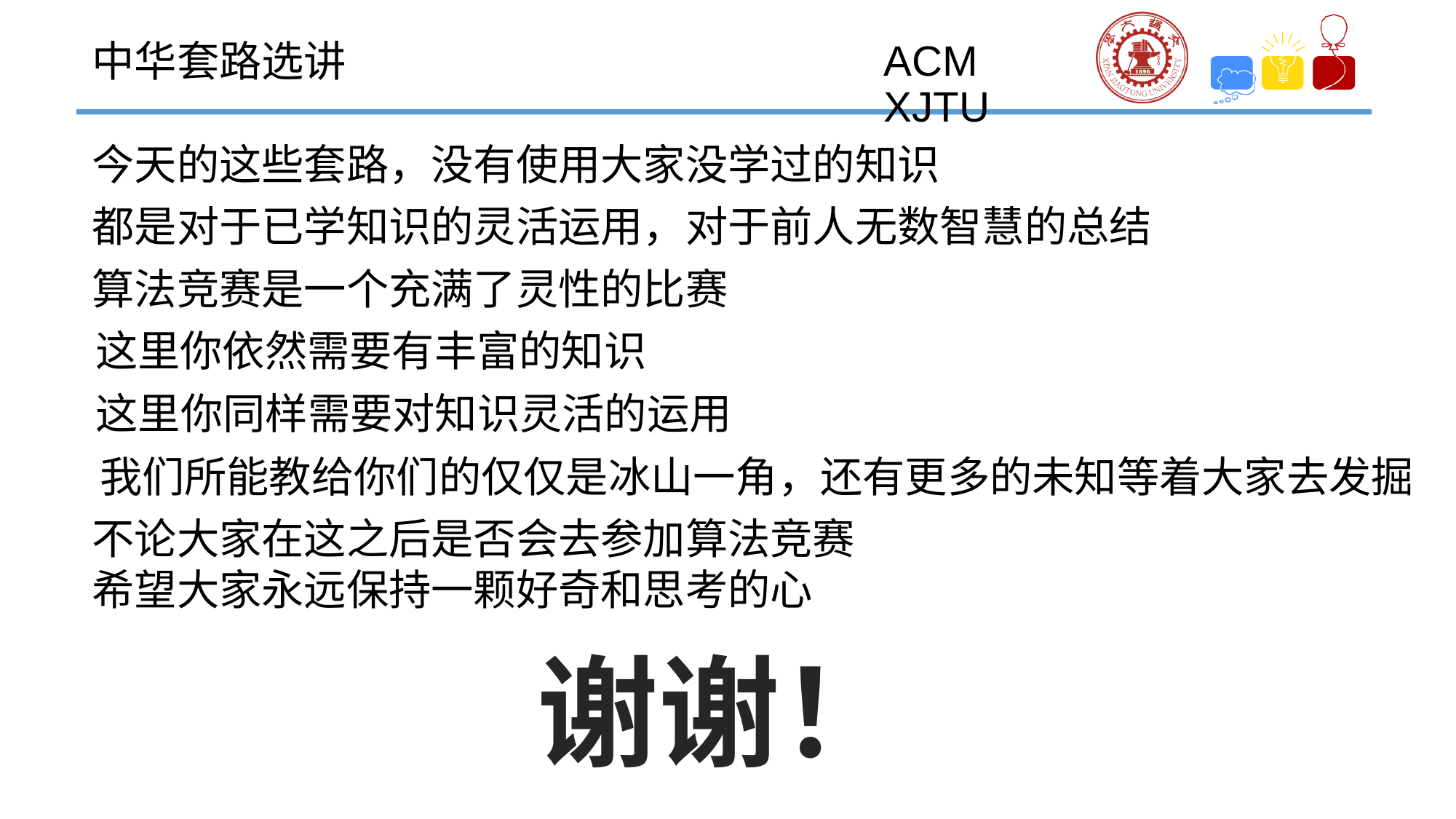

中华套路选讲
今天的这些套路，没有使用大家没学过的知识
都是对于已学知识的灵活运用，对于前人无数智慧的总结
算法竞赛是一个充满了灵性的比赛
这里你依然需要有丰富的知识
这里你同样需要对知识灵活的运用
我们所能教给你们的仅仅是冰山一角，还有更多的未知等着大家去发掘
不论大家在这之后是否会去参加算法竞赛
希望大家永远保持一颗好奇和思考的心
谢谢！